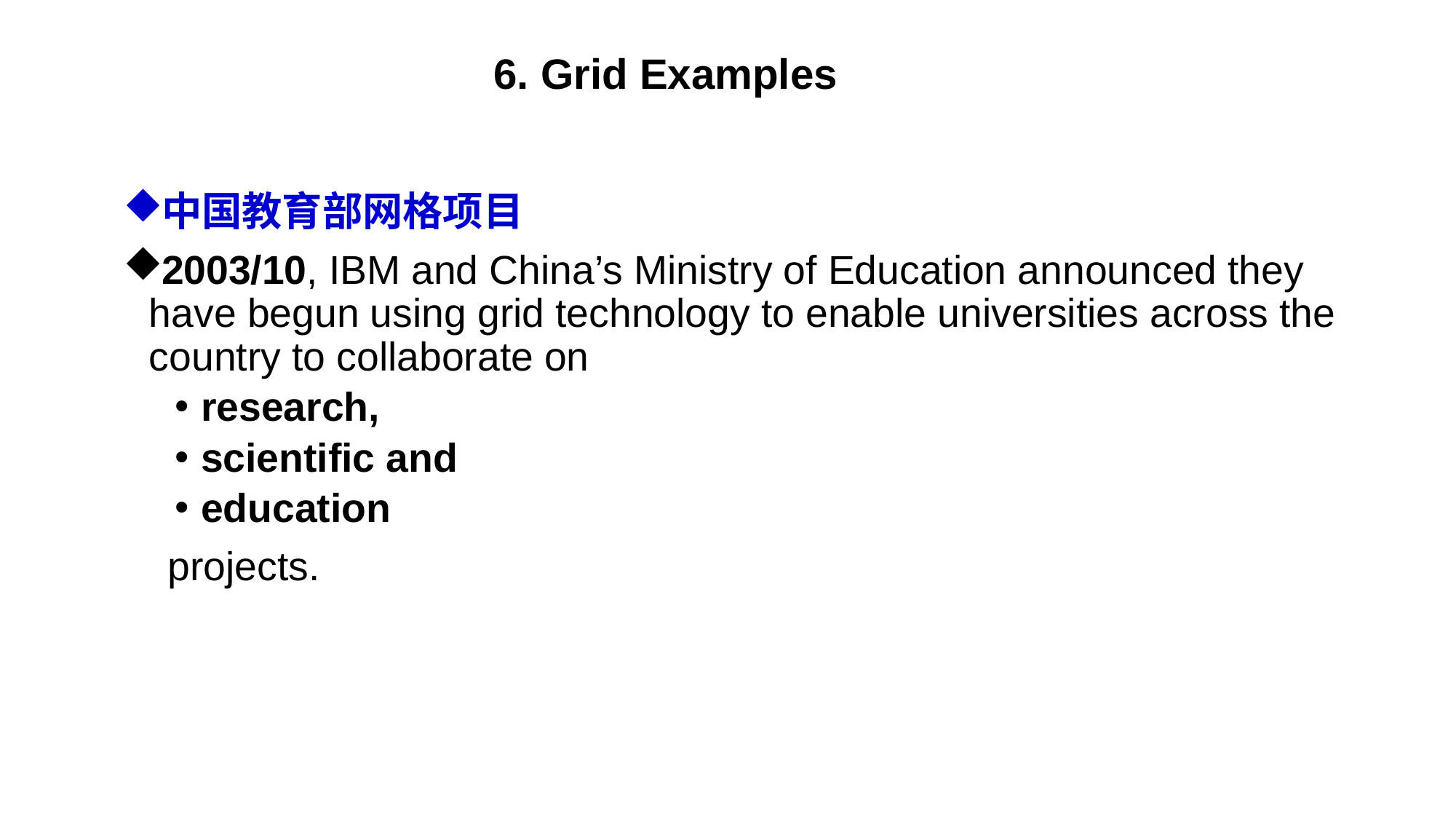

# 6. Grid Examples
中国教育部网格项目
2003/10, IBM and China’s Ministry of Education announced they have begun using grid technology to enable universities across the country to collaborate on
research,
scientific and
education
    projects.